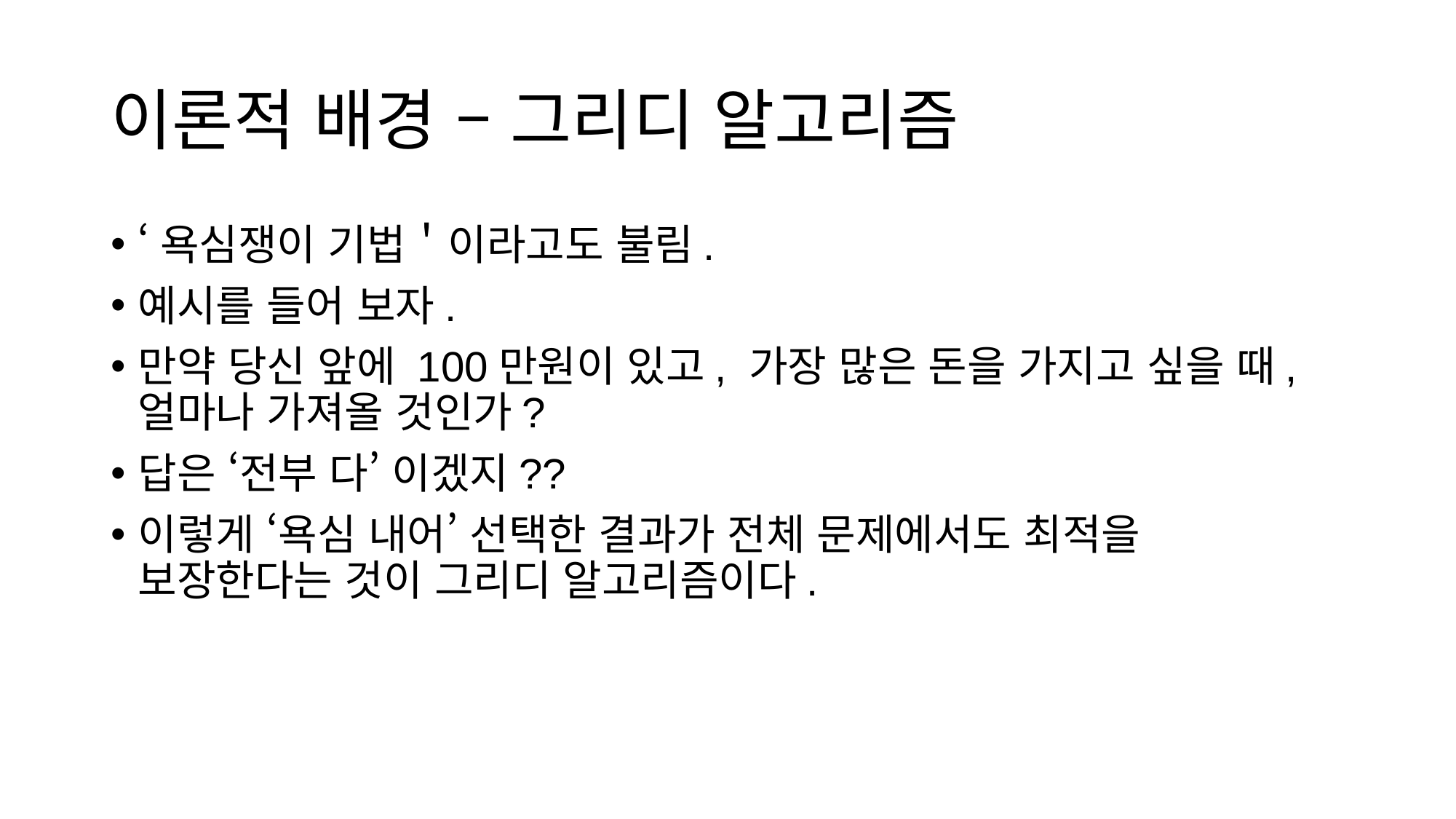

# 이론적 배경 – 그리디 알고리즘
‘욕심쟁이 기법＇이라고도 불림.
예시를 들어 보자.
만약 당신 앞에 100만원이 있고, 가장 많은 돈을 가지고 싶을 때, 얼마나 가져올 것인가?
답은 ‘전부 다’ 이겠지??
이렇게 ‘욕심 내어’ 선택한 결과가 전체 문제에서도 최적을 보장한다는 것이 그리디 알고리즘이다.